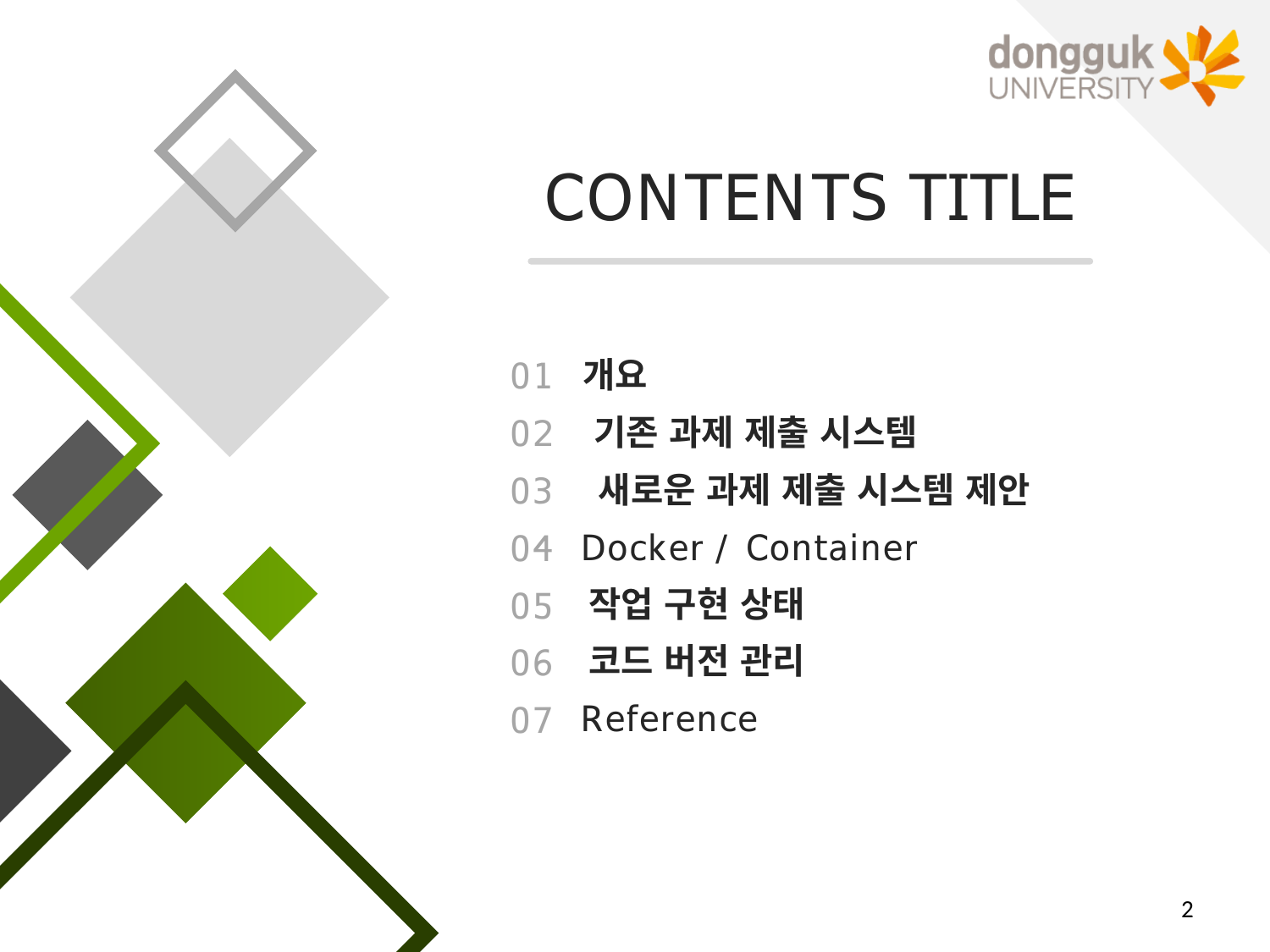

CONTENTS TITLE
01
개요
02
기존 과제 제출 시스템
03
새로운 과제 제출 시스템 제안
04
Docker / Container
05
작업 구현 상태
06
코드 버전 관리
07
Reference
2